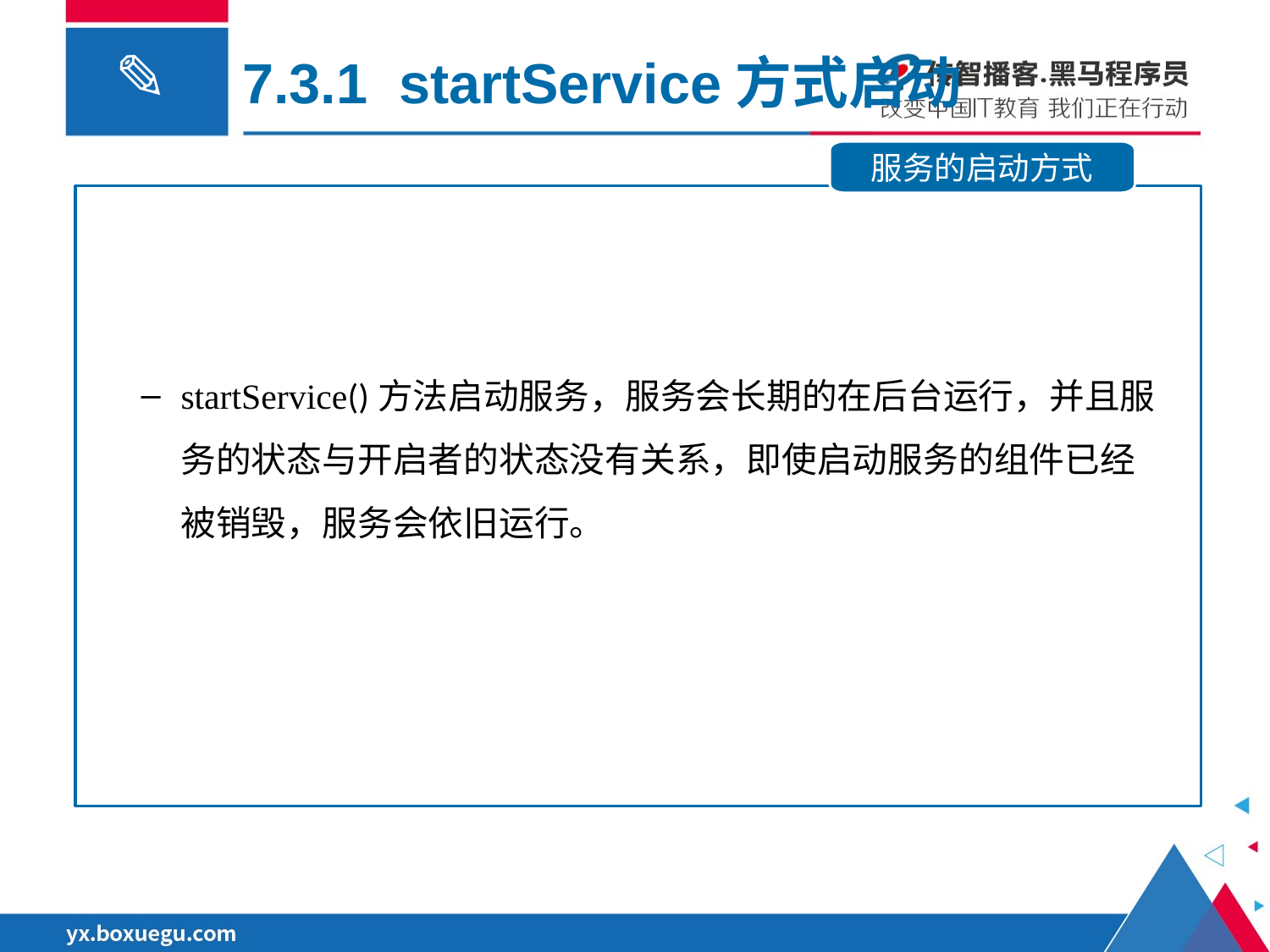

7.3.1  startService方式启动

服务的启动方式

startService()方法启动服务，服务会长期的在后台运行，并且服务的状态与开启者的状态没有关系，即使启动服务的组件已经被销毁，服务会依旧运行。